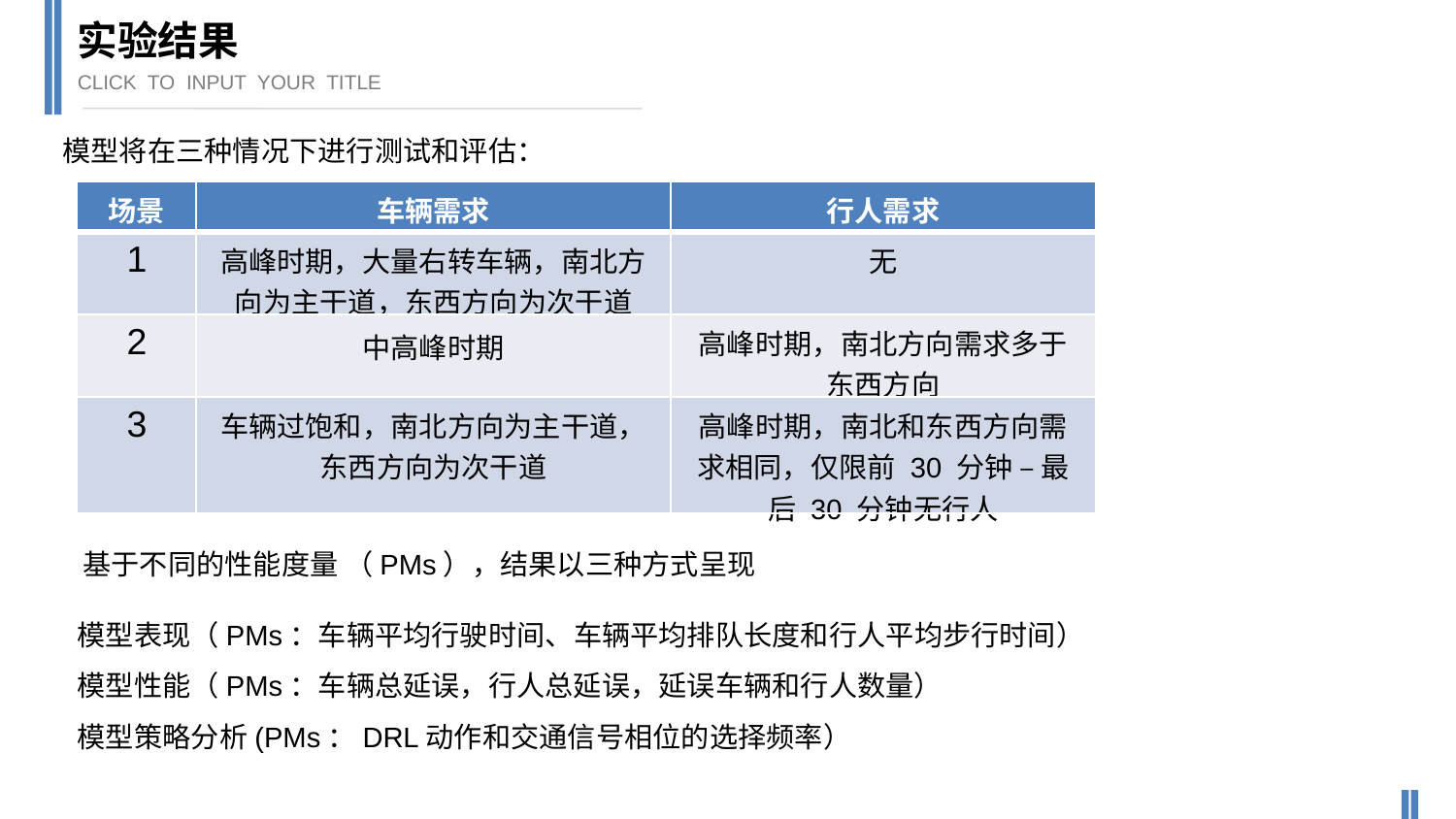

实验结果
CLICK  TO  INPUT  YOUR  TITLE
模型将在三种情况下进行测试和评估：

| 场景 | 车辆需求 | 行人需求 |
| --- | --- | --- |
| 1 | 高峰时期，大量右转车辆，南北方向为主干道，东西方向为次干道 | 无 |
| 2 | 中高峰时期 | 高峰时期，南北方向需求多于东西方向 |
| 3 | 车辆过饱和，南北方向为主干道，东西方向为次干道 | 高峰时期，南北和东西方向需求相同，仅限前 30 分钟 – 最后 30 分钟无行人 |
基于不同的性能度量 （PMs），结果以三种方式呈现
模型表现（PMs：车辆平均行驶时间、车辆平均排队长度和行人平均步行时间）
模型性能（PMs：车辆总延误，行人总延误，延误车辆和行人数量）
模型策略分析(PMs：DRL动作和交通信号相位的选择频率）